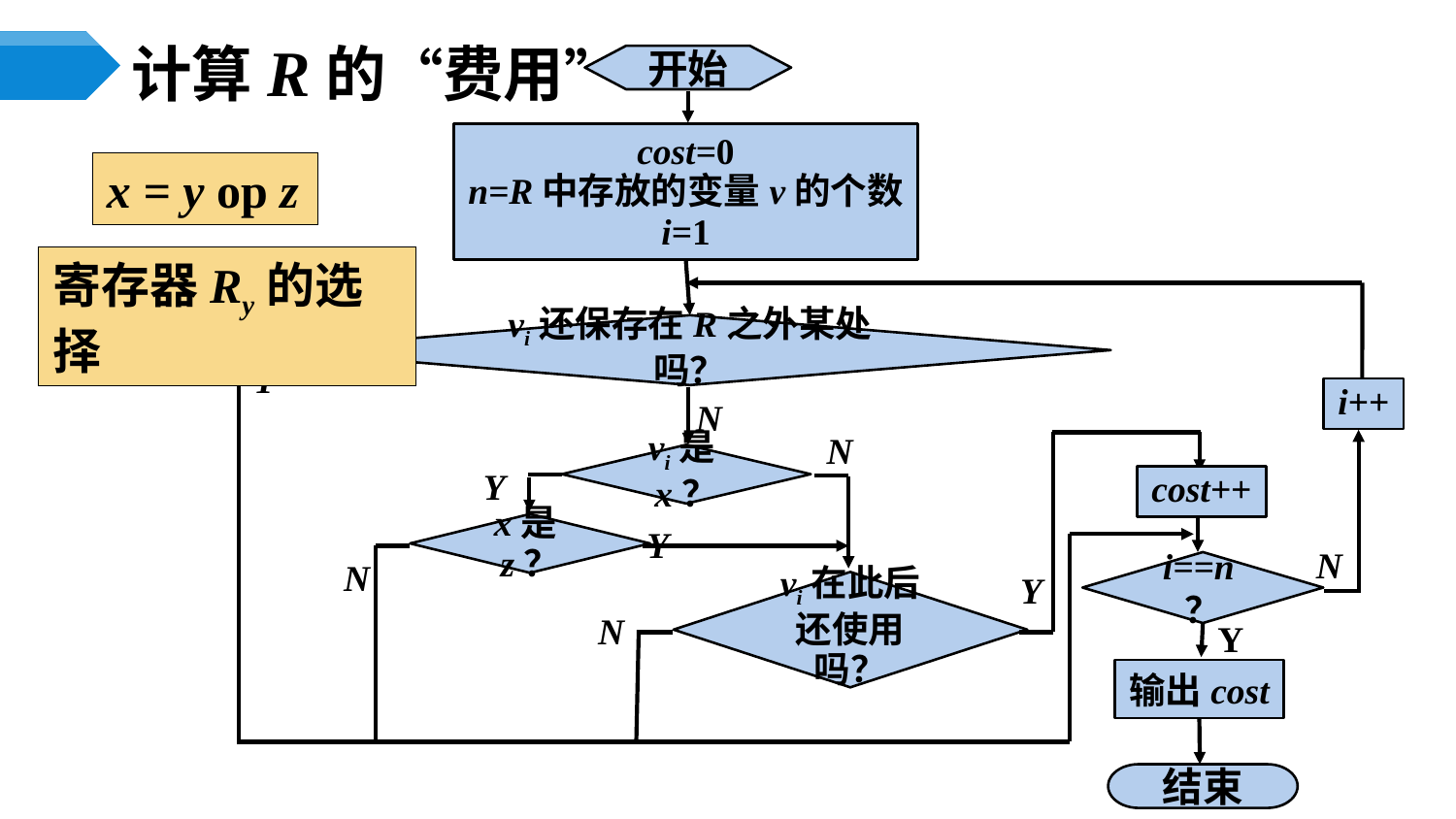

# 计算R的“费用”
开始
cost=0
n=R中存放的变量v的个数
i=1
x = y op z
寄存器Ry的选择
vi还保存在R之外某处吗？
Y
i++
N
N
vi是x？
Y
cost++
x是z？
Y
N
N
i==n？
Y
vi在此后还使用吗？
N
Y
输出cost
结束